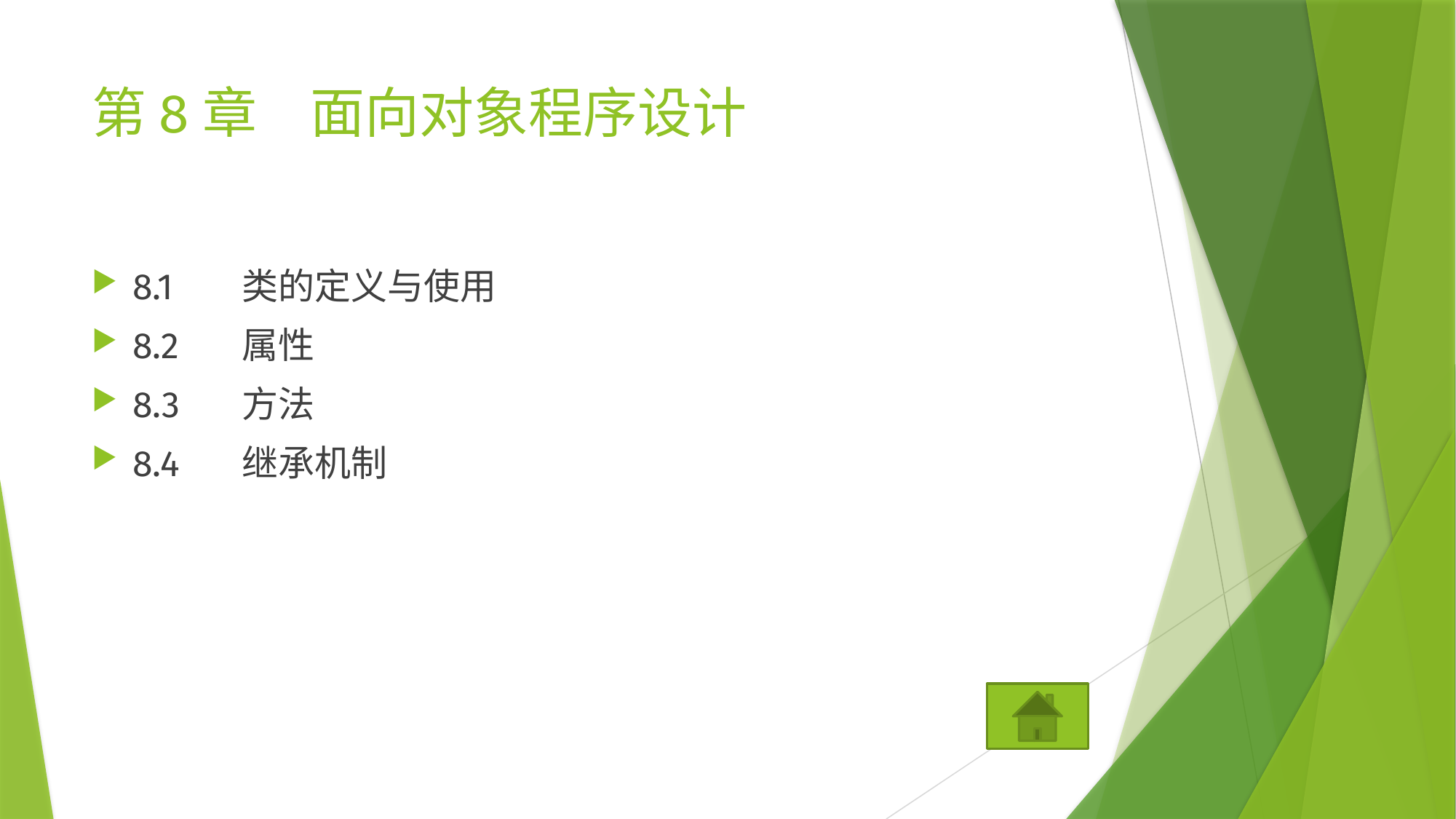

# 第8章	面向对象程序设计
8.1	类的定义与使用
8.2	属性
8.3	方法
8.4	继承机制